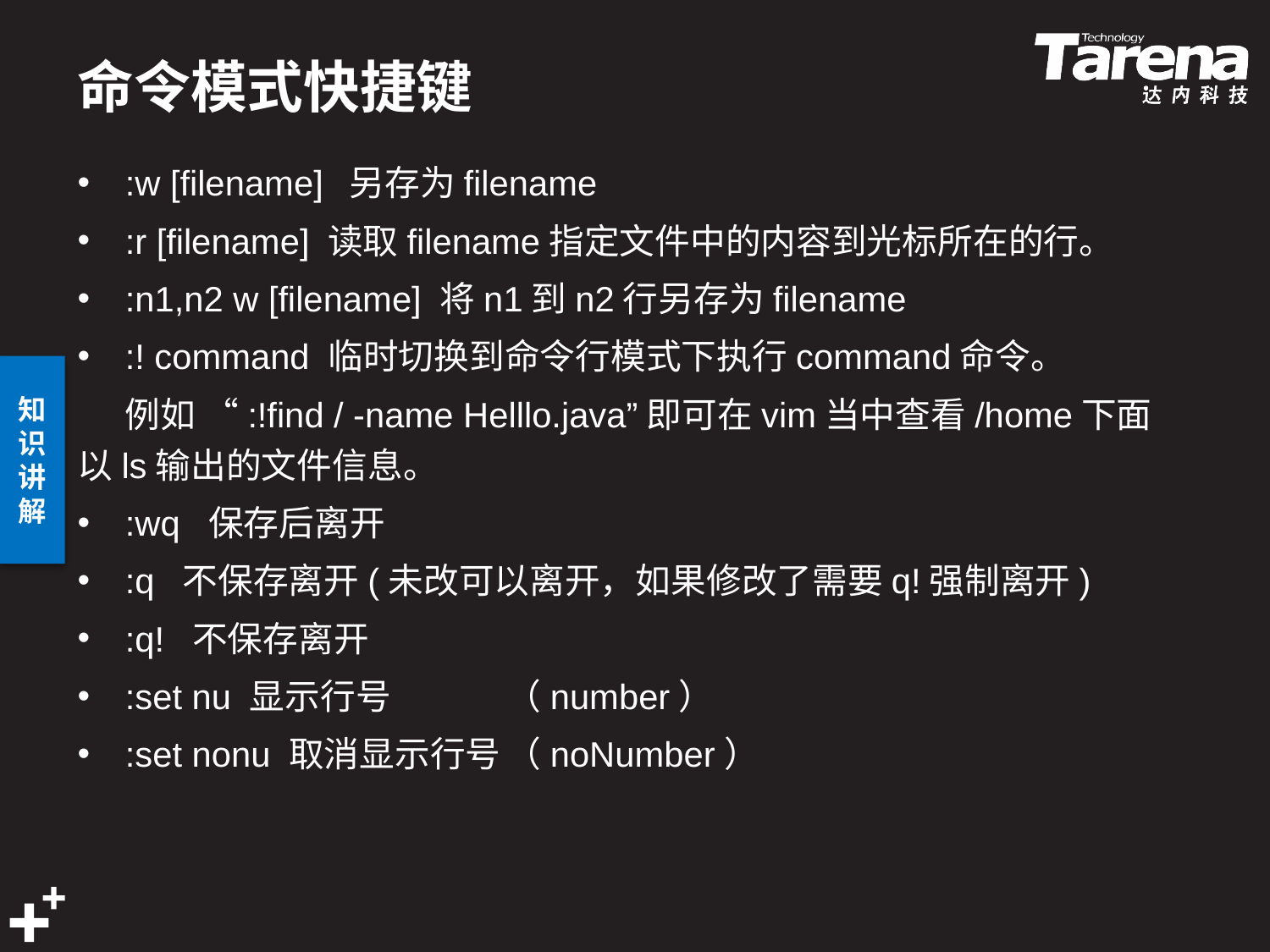

# 命令模式快捷键
:w [filename]另存为filename
:r [filename] 读取filename指定文件中的内容到光标所在的行。
:n1,n2 w [filename] 将n1到n2行另存为filename
:! command 临时切换到命令行模式下执行command命令。
     例如 “:!find / -name Helllo.java”即可在vim当中查看/home下面以ls输出的文件信息。
:wq  保存后离开
:q  不保存离开(未改可以离开，如果修改了需要q!强制离开)
:q!  不保存离开
:set nu 显示行号 	（number）
:set nonu 取消显示行号	（noNumber）